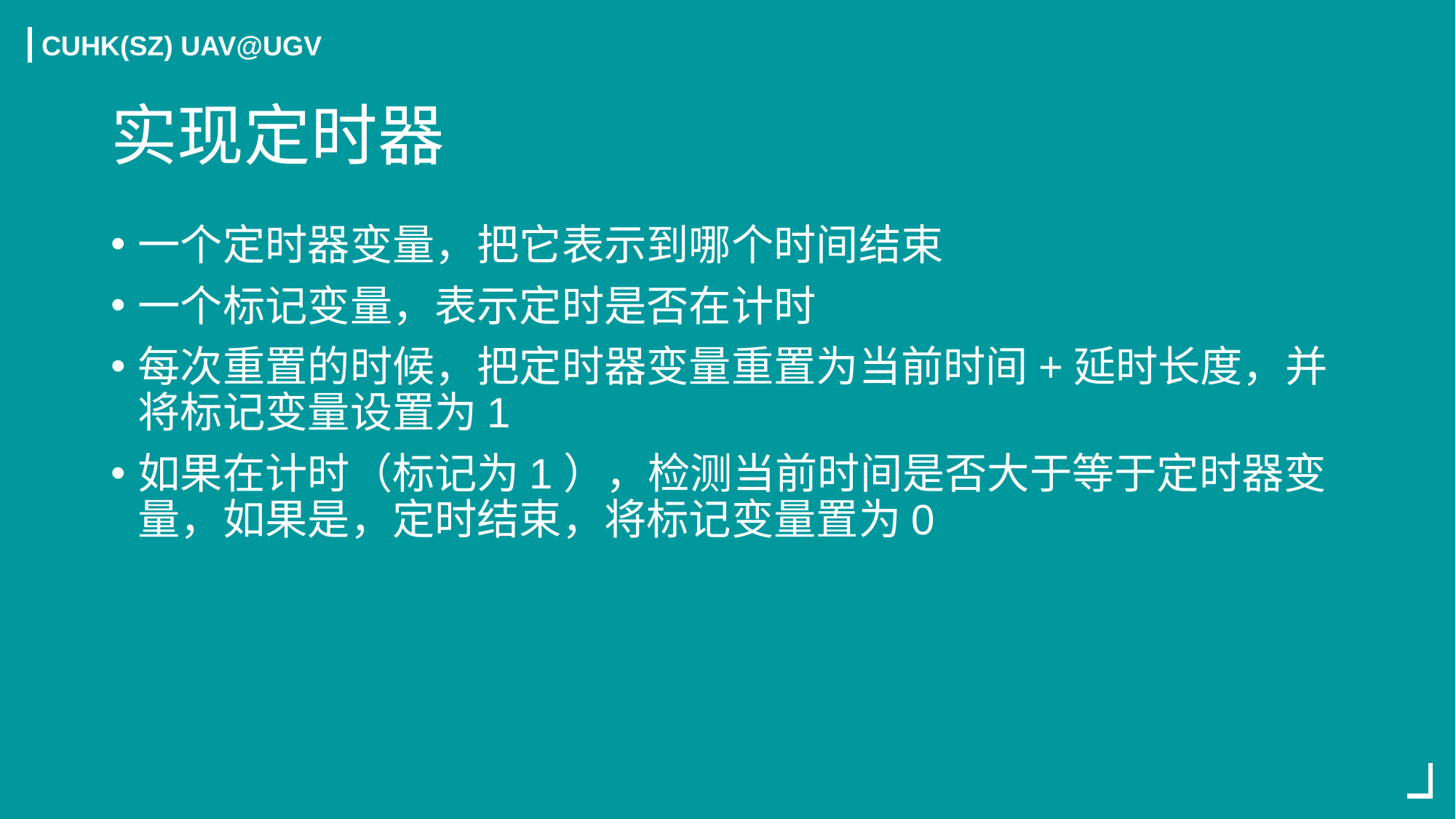

# 实现定时器
一个定时器变量，把它表示到哪个时间结束
一个标记变量，表示定时是否在计时
每次重置的时候，把定时器变量重置为当前时间+延时长度，并将标记变量设置为1
如果在计时（标记为1），检测当前时间是否大于等于定时器变量，如果是，定时结束，将标记变量置为0